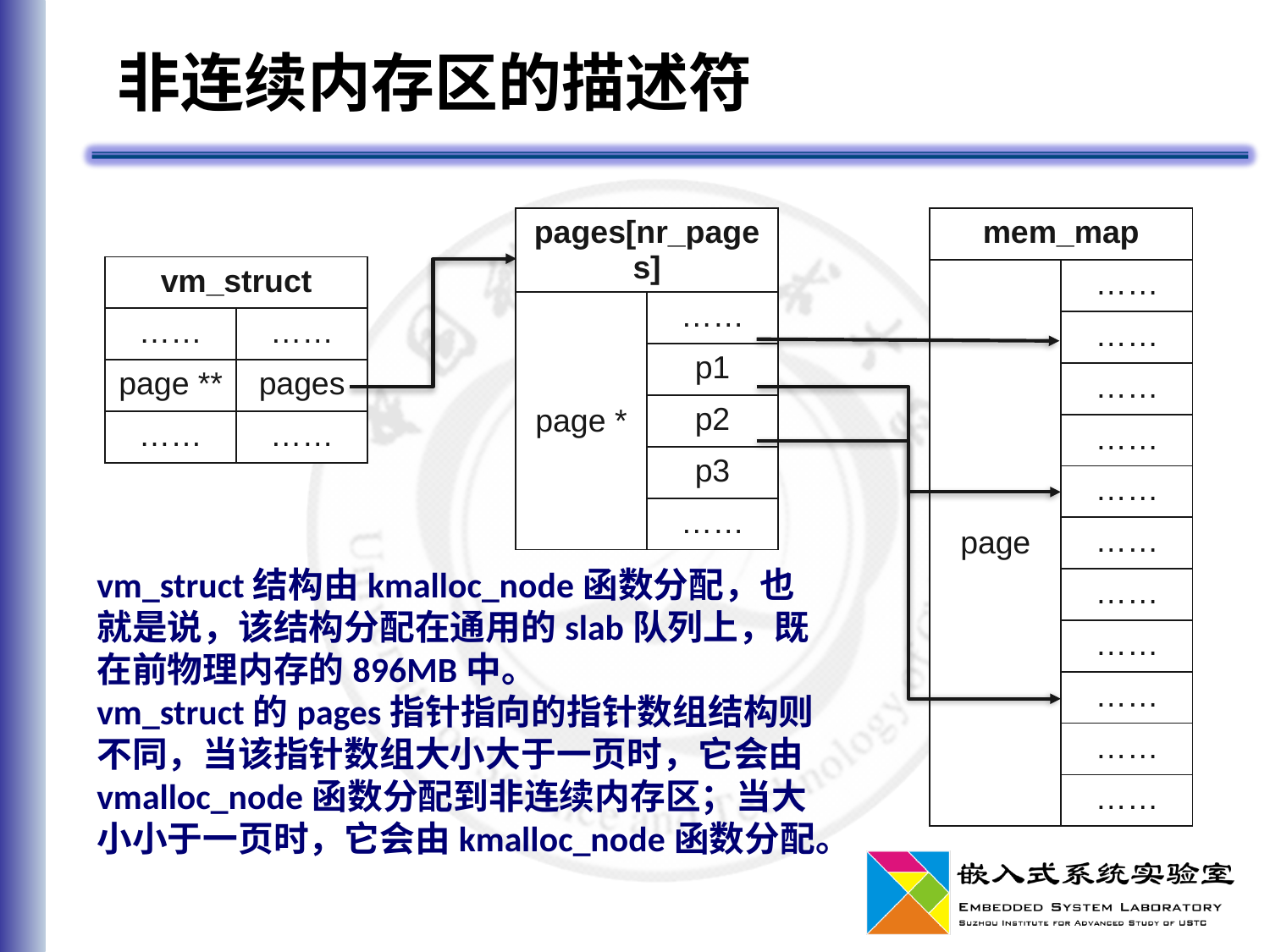

# 非连续内存区的描述符
| pages[nr\_pages] |  |
| --- | --- |
| page \* | …… |
|  | p1 |
|  | p2 |
|  | p3 |
|  | …… |
| mem\_map |  |
| --- | --- |
| page | …… |
|  | …… |
|  | …… |
|  | …… |
|  | …… |
|  | …… |
|  | …… |
|  | …… |
|  | …… |
|  | …… |
|  | …… |
| vm\_struct |  |
| --- | --- |
| …… | …… |
| page \*\* | pages |
| …… | …… |
vm_struct结构由kmalloc_node函数分配，也就是说，该结构分配在通用的slab队列上，既在前物理内存的896MB中。
vm_struct的pages指针指向的指针数组结构则不同，当该指针数组大小大于一页时，它会由vmalloc_node函数分配到非连续内存区；当大小小于一页时，它会由kmalloc_node函数分配。